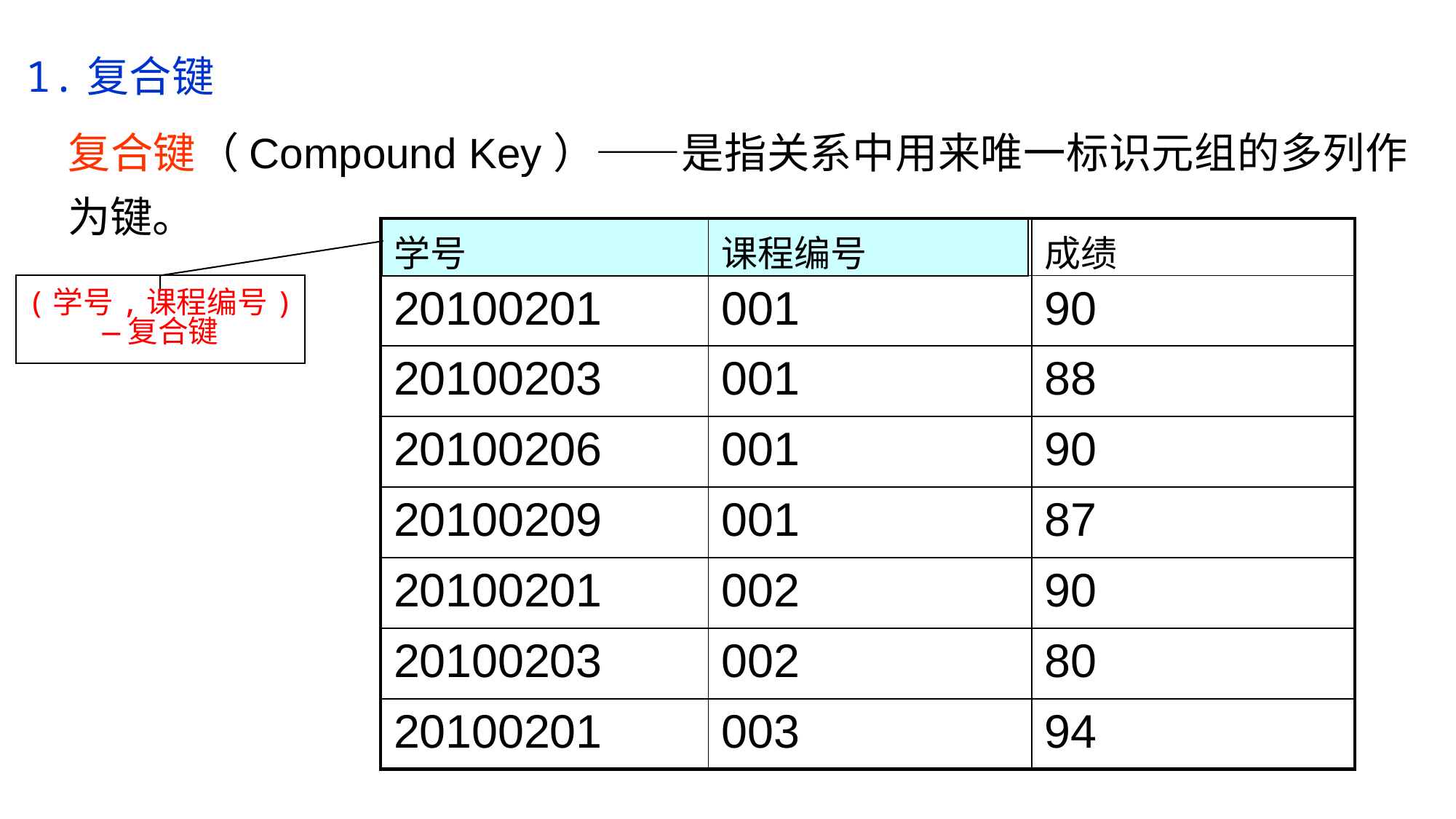

1.复合键
复合键（Compound Key）——是指关系中用来唯一标识元组的多列作为键。
| 学号 | 课程编号 | 成绩 |
| --- | --- | --- |
| 20100201 | 001 | 90 |
| 20100203 | 001 | 88 |
| 20100206 | 001 | 90 |
| 20100209 | 001 | 87 |
| 20100201 | 002 | 90 |
| 20100203 | 002 | 80 |
| 20100201 | 003 | 94 |

(学号,课程编号)—复合键